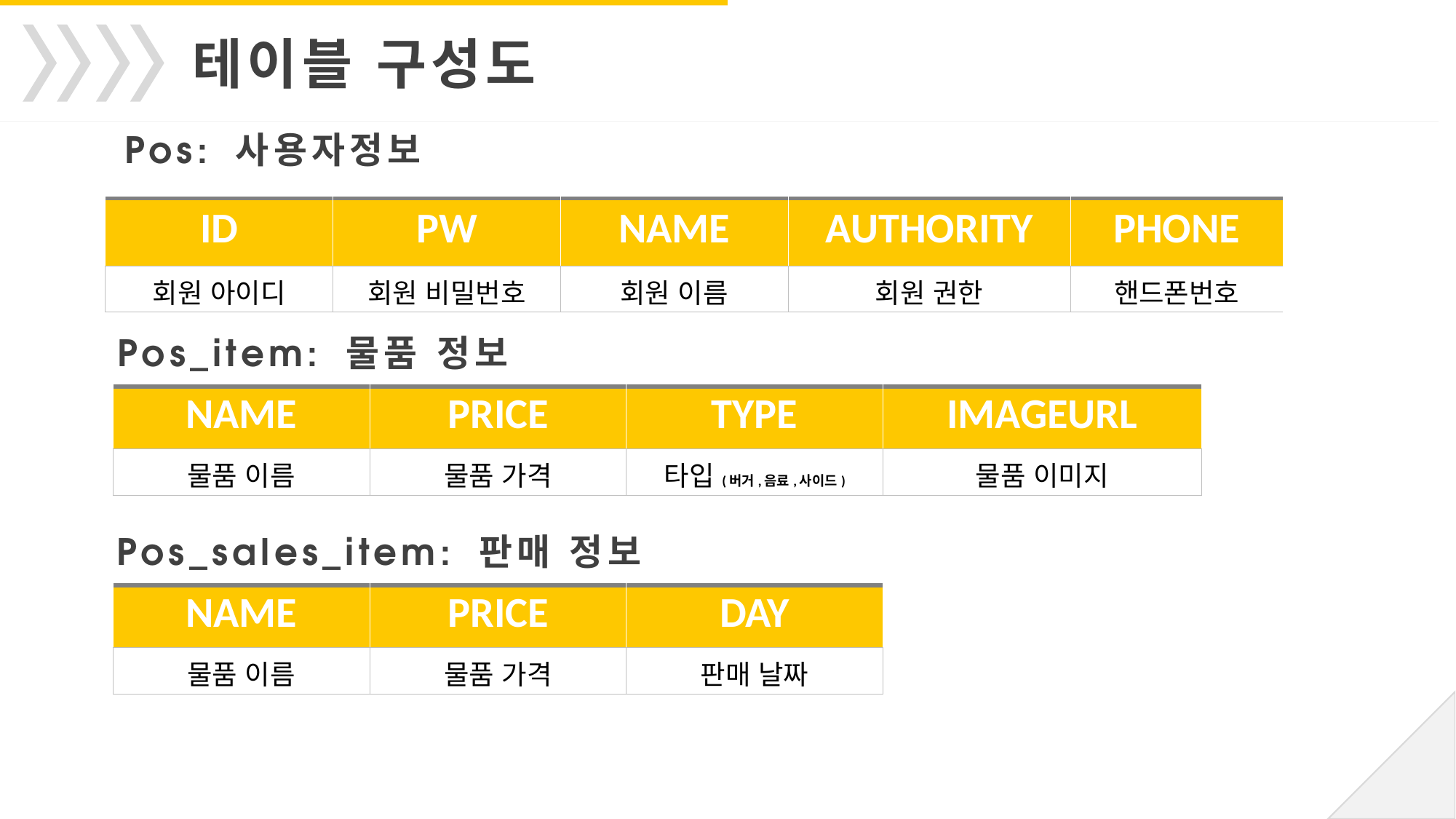

테이블 구성도

Pos: 사용자정보
| ID | PW | NAME | AUTHORITY | PHONE |
| --- | --- | --- | --- | --- |
| 회원 아이디 | 회원 비밀번호 | 회원 이름 | 회원 권한 | 핸드폰번호 |
Pos_item: 물품 정보
| NAME | PRICE | TYPE | IMAGEURL |
| --- | --- | --- | --- |
| 물품 이름 | 물품 가격 | 타입(버거,음료,사이드) | 물품 이미지 |
Pos_sales_item: 판매 정보
| NAME | PRICE | DAY |
| --- | --- | --- |
| 물품 이름 | 물품 가격 | 판매 날짜 |